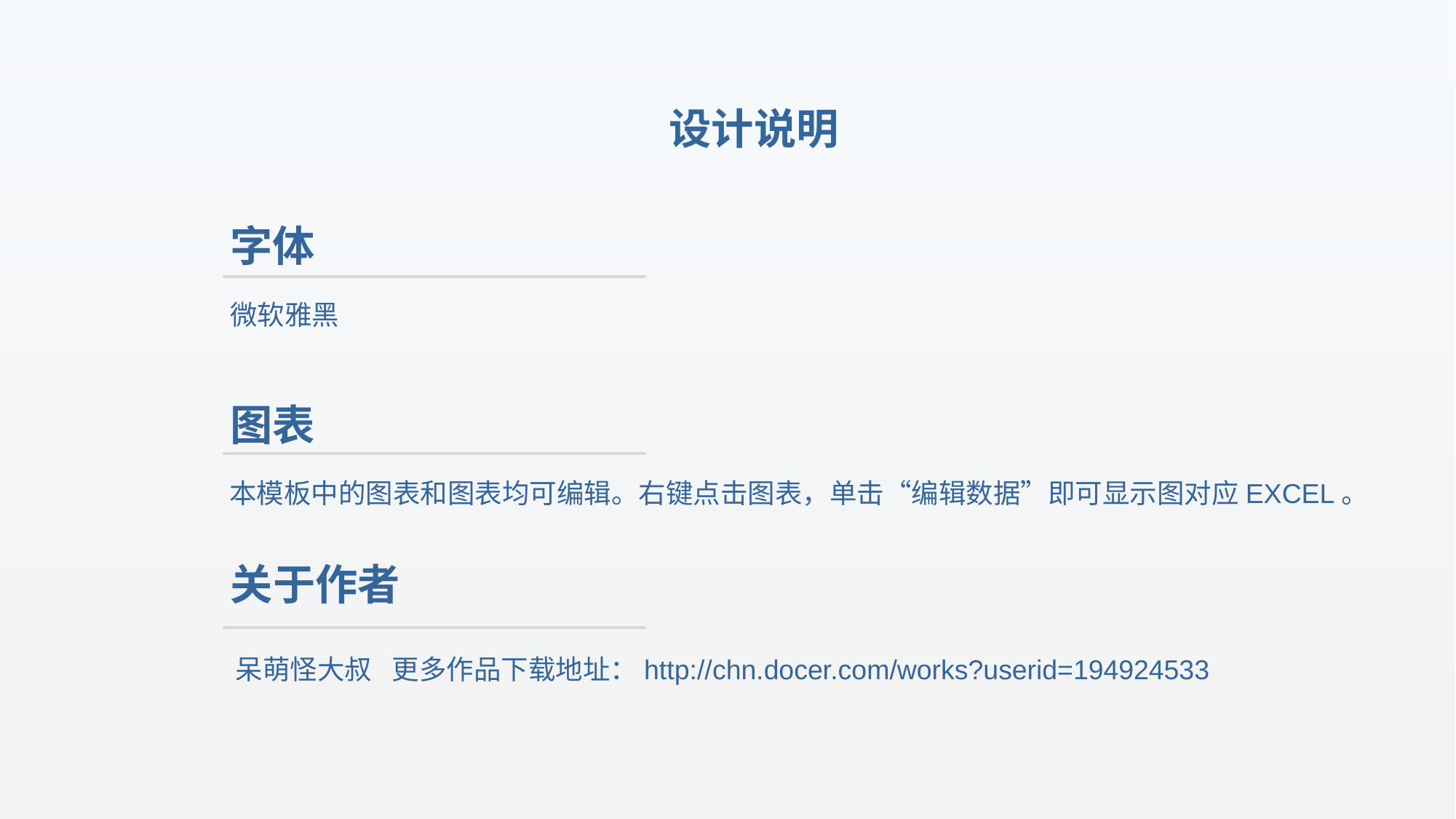

设计说明
字体
微软雅黑
图表
本模板中的图表和图表均可编辑。右键点击图表，单击“编辑数据”即可显示图对应EXCEL。

关于作者
呆萌怪大叔
更多作品下载地址：http://chn.docer.com/works?userid=194924533